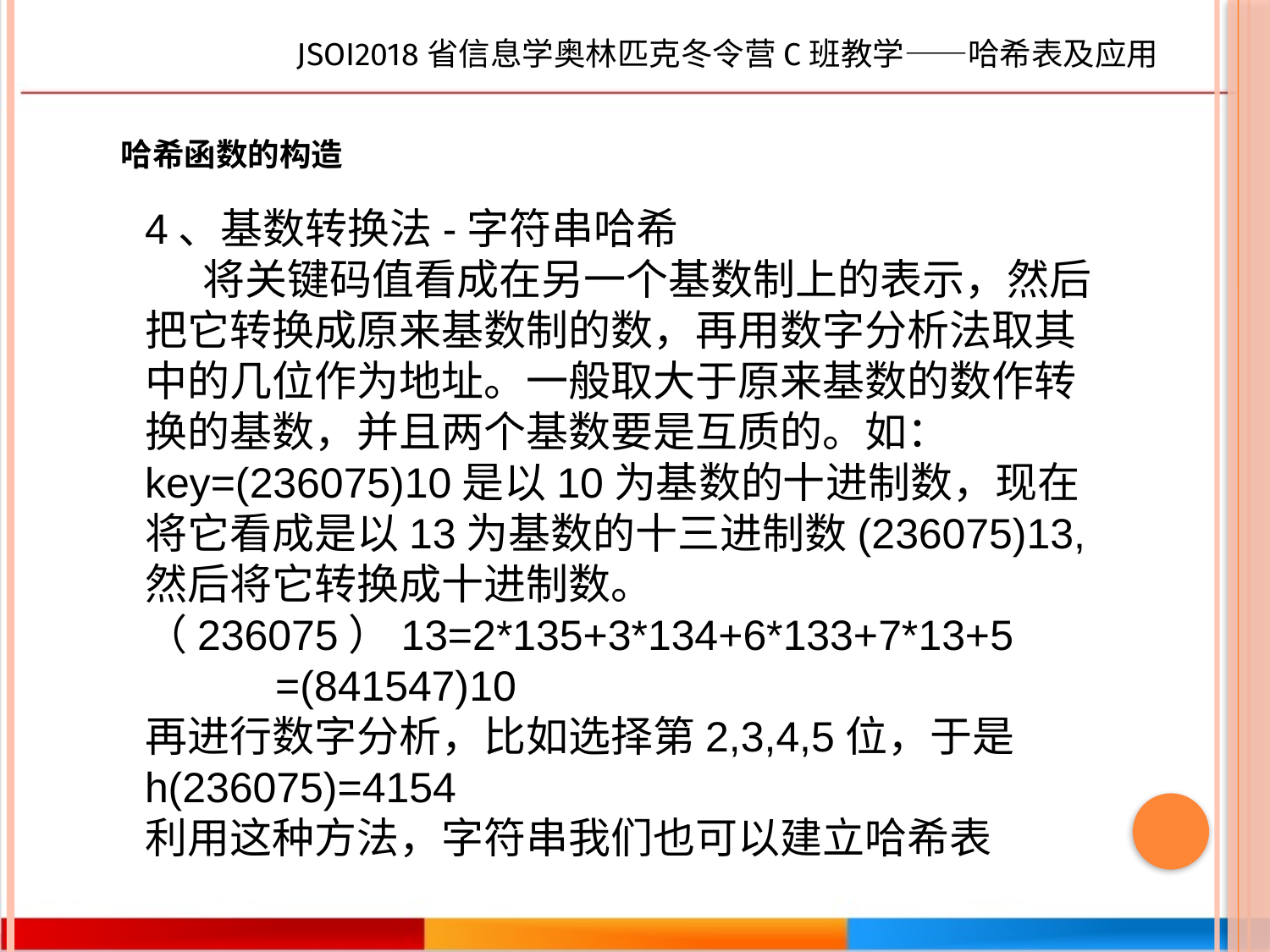

JSOI2018省信息学奥林匹克冬令营C班教学——哈希表及应用
哈希函数的构造
4、基数转换法-字符串哈希
     将关键码值看成在另一个基数制上的表示，然后把它转换成原来基数制的数，再用数字分析法取其中的几位作为地址。一般取大于原来基数的数作转换的基数，并且两个基数要是互质的。如：key=(236075)10是以10为基数的十进制数，现在将它看成是以13为基数的十三进制数(236075)13,然后将它转换成十进制数。
（236075）13=2*135+3*134+6*133+7*13+5
           =(841547)10
再进行数字分析，比如选择第2,3,4,5位，于是h(236075)=4154
利用这种方法，字符串我们也可以建立哈希表